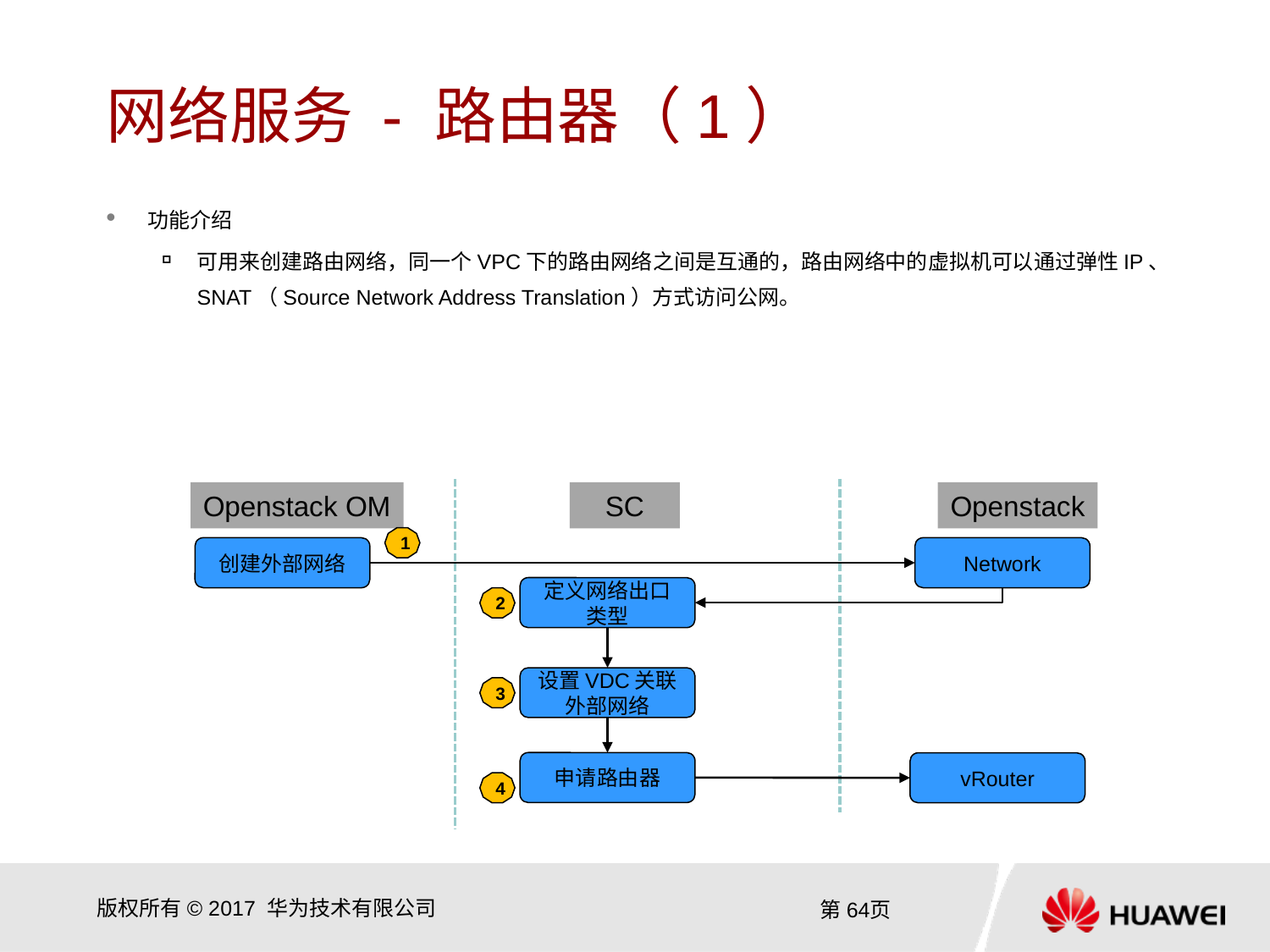

# 网络服务 - 路由器（1）
功能介绍
可用来创建路由网络，同一个VPC下的路由网络之间是互通的，路由网络中的虚拟机可以通过弹性IP、SNAT（Source Network Address Translation）方式访问公网。
Openstack OM
SC
Openstack
1
创建外部网络
Network
定义网络出口类型
2
设置VDC关联外部网络
3
申请路由器
vRouter
4